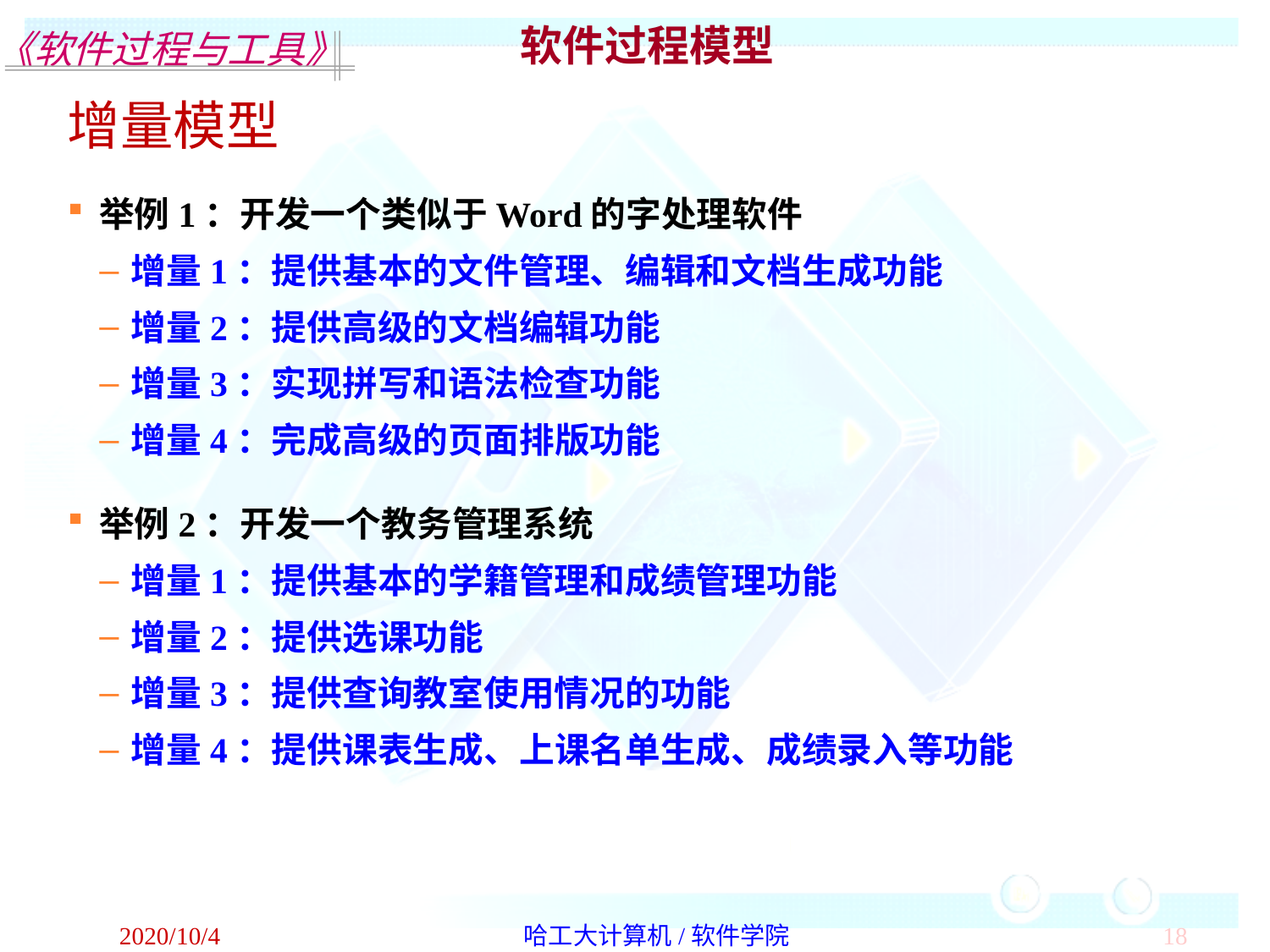

软件过程模型
增量模型
举例1：开发一个类似于Word的字处理软件
增量1：提供基本的文件管理、编辑和文档生成功能
增量2：提供高级的文档编辑功能
增量3：实现拼写和语法检查功能
增量4：完成高级的页面排版功能

举例2：开发一个教务管理系统
增量1：提供基本的学籍管理和成绩管理功能
增量2：提供选课功能
增量3：提供查询教室使用情况的功能
增量4：提供课表生成、上课名单生成、成绩录入等功能